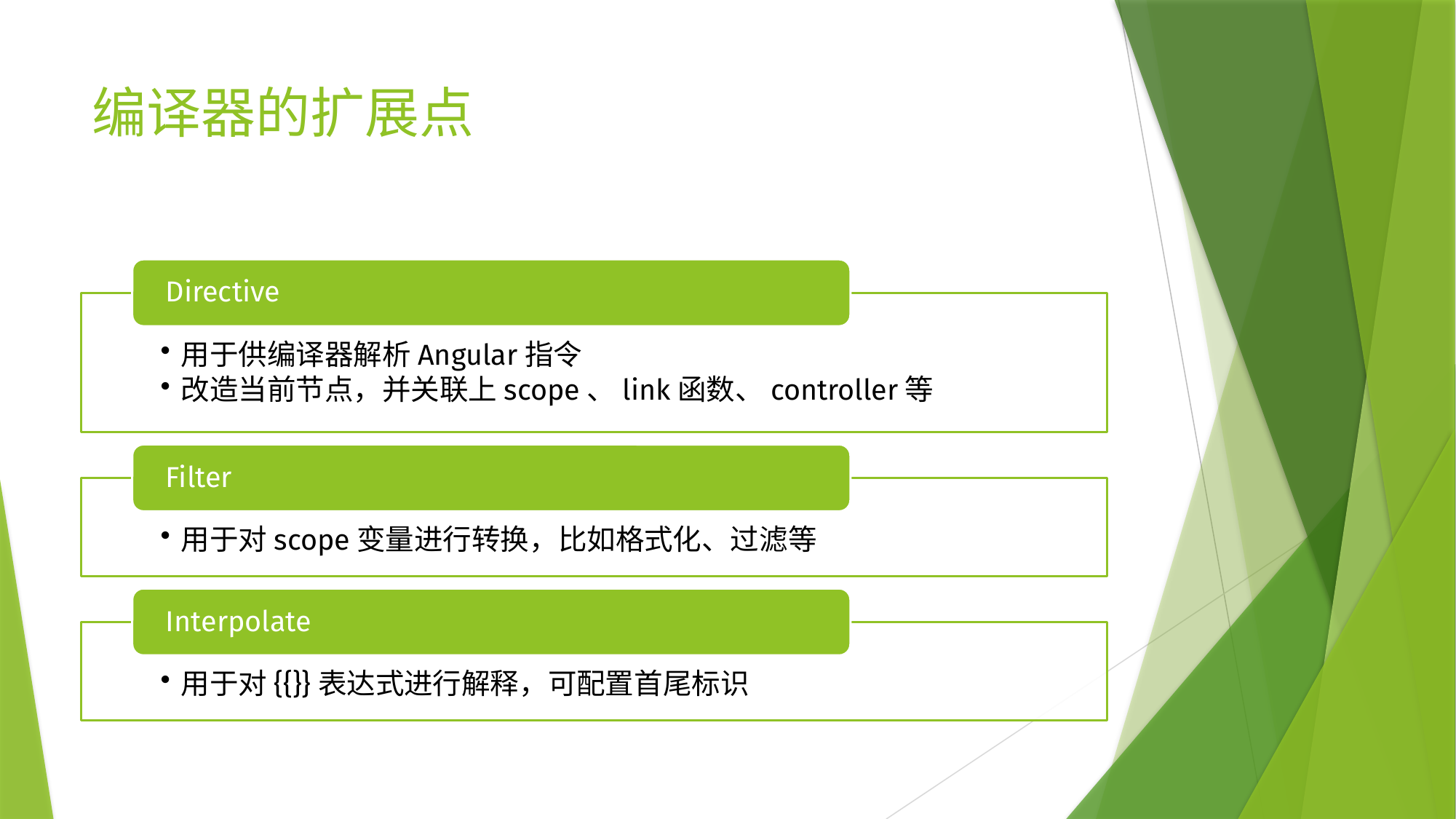

# 编译器的扩展点
用于供编译器解析Angular指令
改造当前节点，并关联上scope、link函数、controller等
Directive
用于对scope变量进行转换，比如格式化、过滤等
Filter
用于对{{}}表达式进行解释，可配置首尾标识
Interpolate